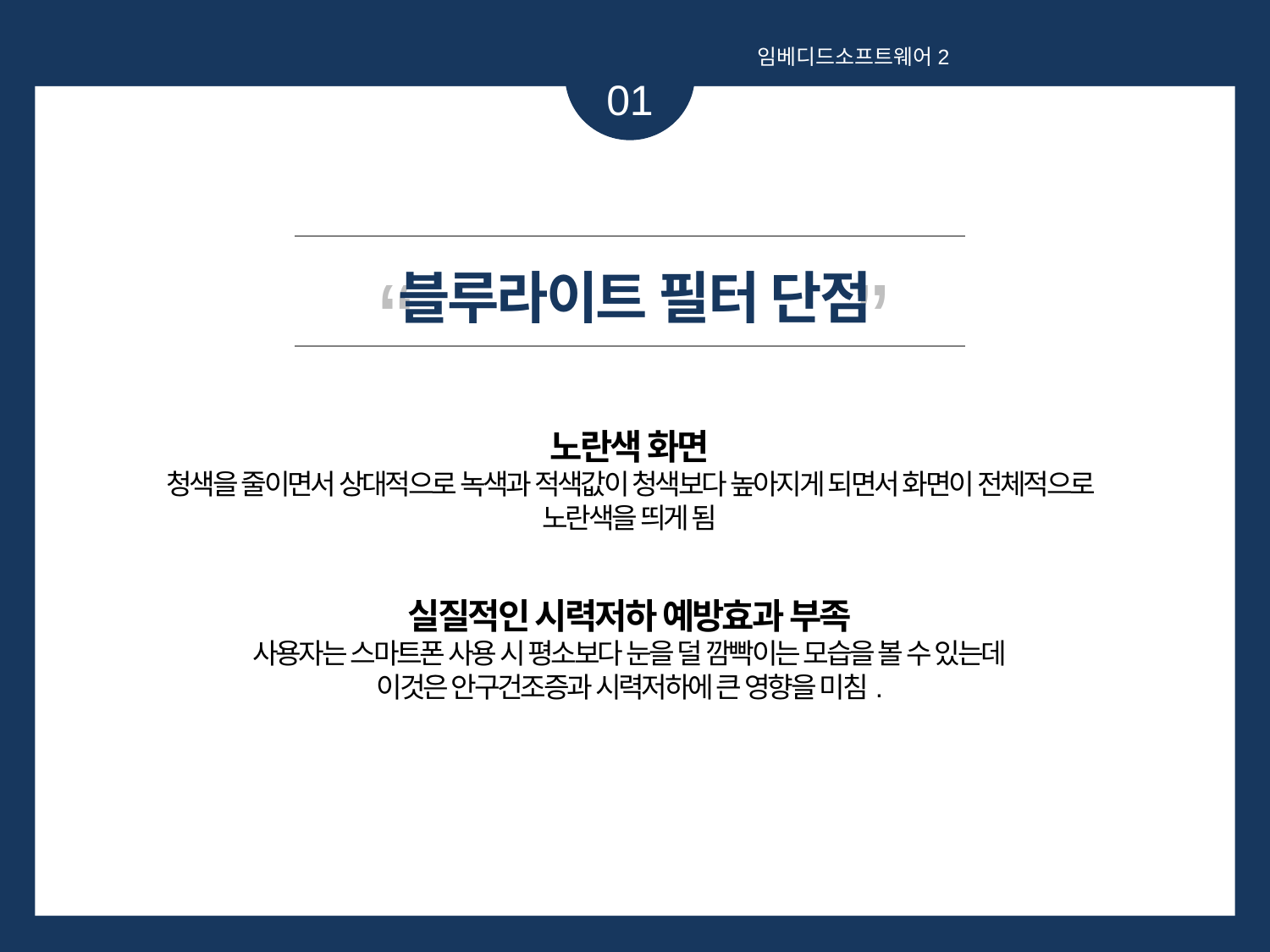

임베디드소프트웨어2
01

“               ”
블루라이트 필터 단점
노란색 화면
청색을 줄이면서 상대적으로 녹색과 적색값이 청색보다 높아지게 되면서 화면이 전체적으로 노란색을 띄게 됨

실질적인 시력저하 예방효과 부족
사용자는 스마트폰 사용 시 평소보다 눈을 덜 깜빡이는 모습을 볼 수 있는데
이것은 안구건조증과 시력저하에 큰 영향을 미침.